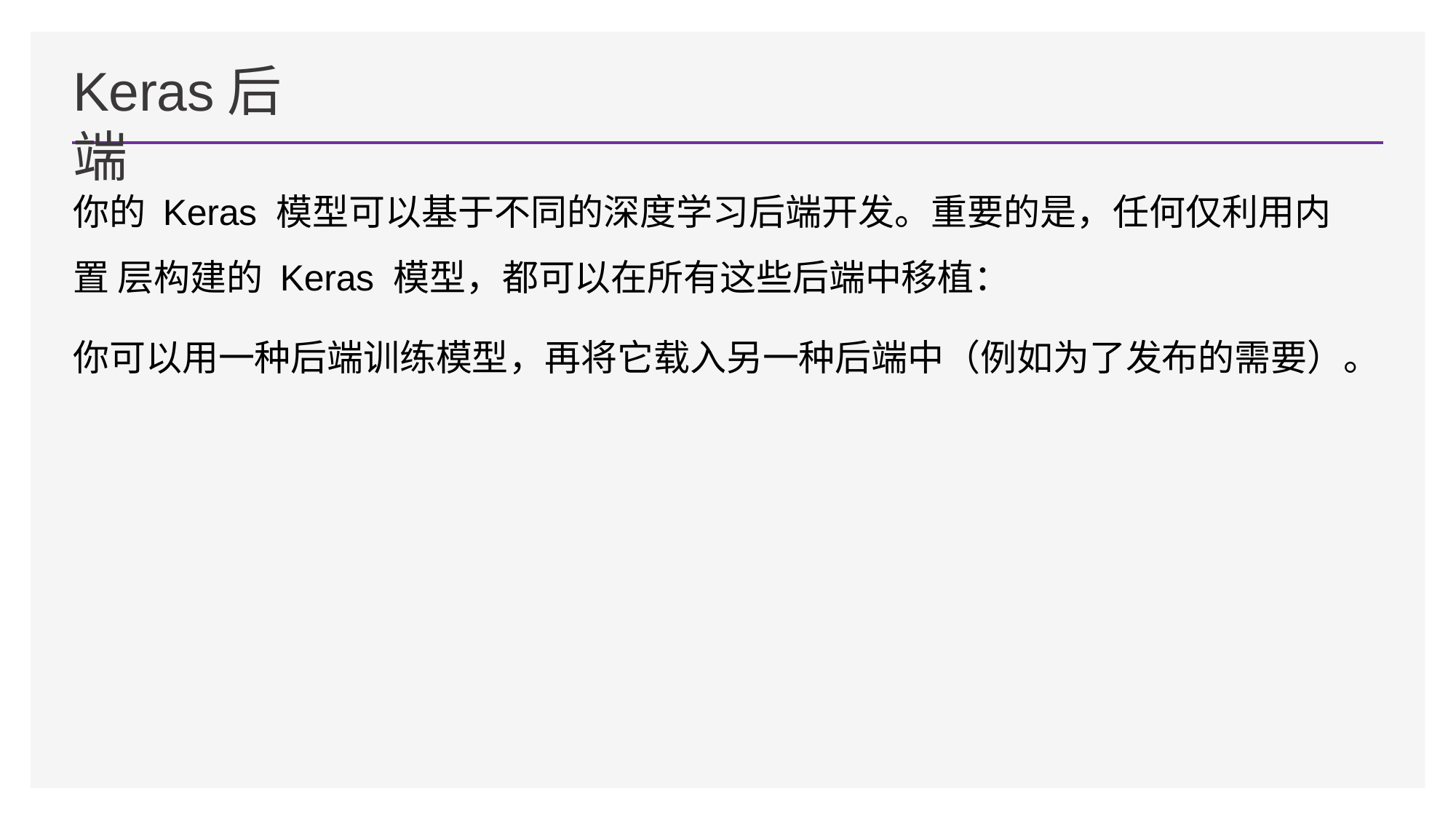

# Keras后端
你的 Keras 模型可以基于不同的深度学习后端开发。重要的是，任何仅利用内置 层构建的 Keras 模型，都可以在所有这些后端中移植：

你可以用一种后端训练模型，再将它载入另一种后端中（例如为了发布的需要）。